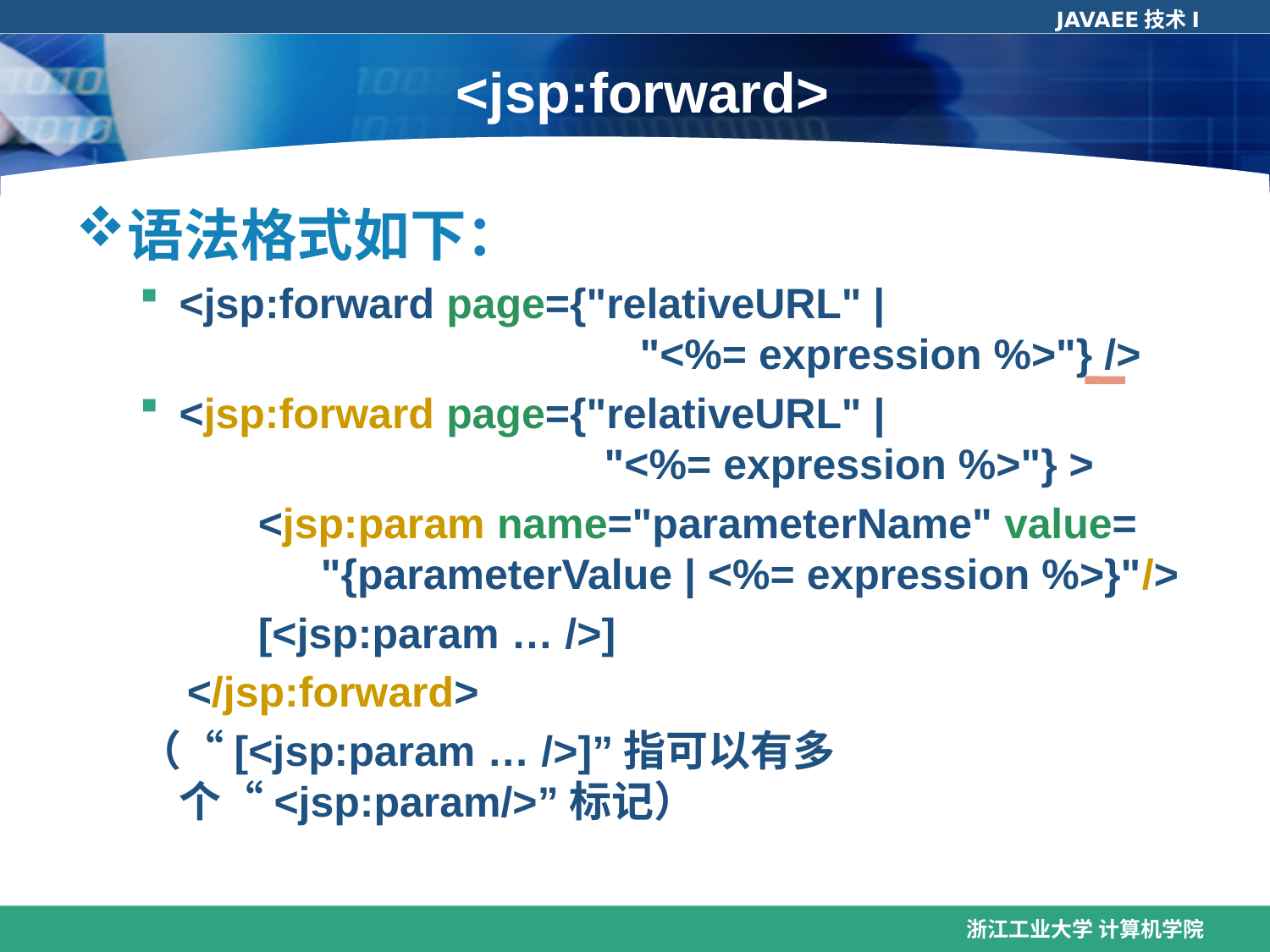

# <jsp:forward>
语法格式如下：
<jsp:forward page={"relativeURL" |
                                       "<%= expression %>"} />
<jsp:forward page={"relativeURL" |
                                    "<%= expression %>"} >
          <jsp:param name="parameterName" value=
            "{parameterValue | <%= expression %>}"/>
          [<jsp:param … />]
    </jsp:forward>
（“[<jsp:param … />]”指可以有多个“<jsp:param/>”标记）